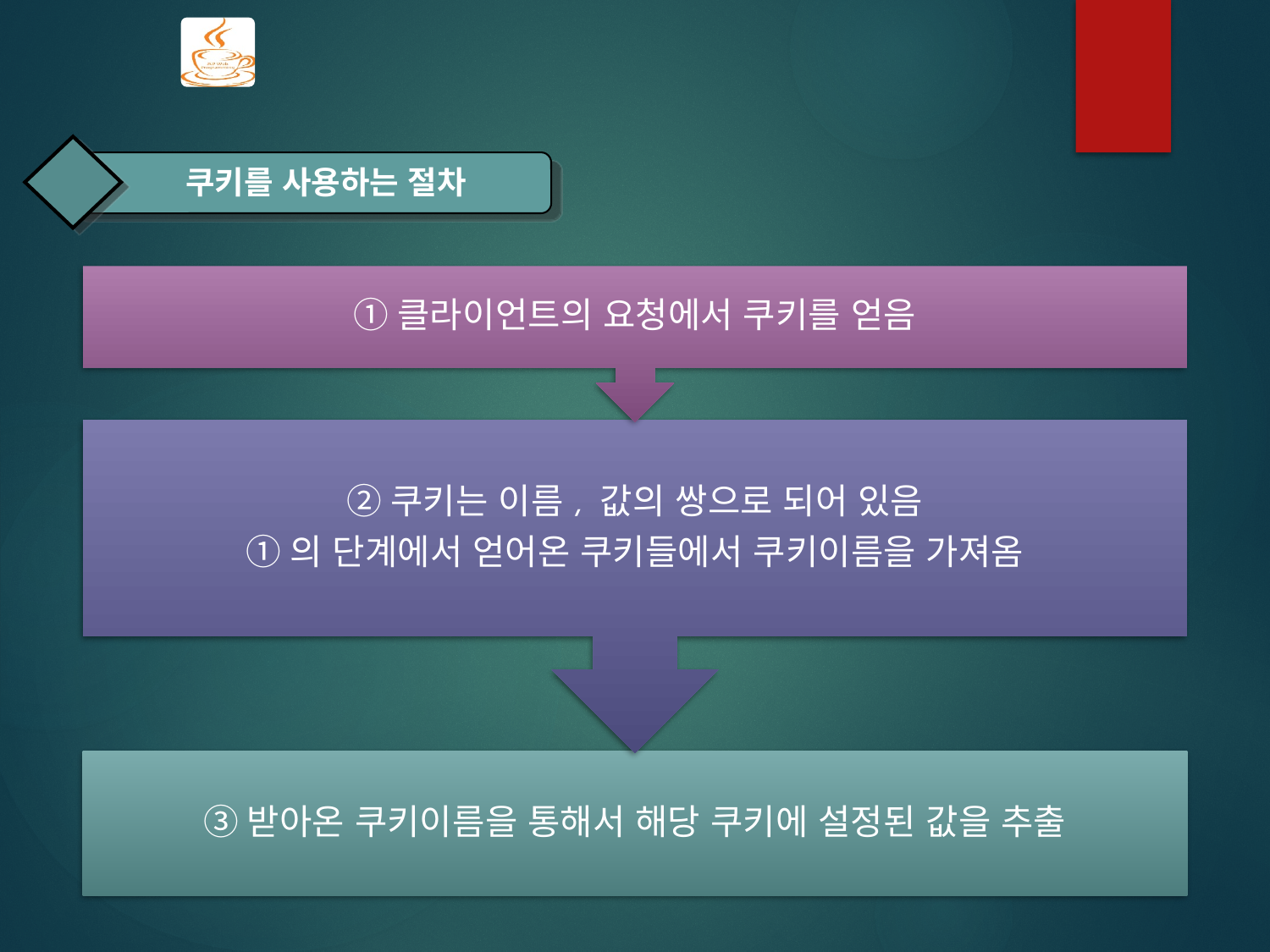

쿠키를 사용하는 절차
③받아온 쿠키이름을 통해서 해당 쿠키에 설정된 값을 추출
②쿠키는 이름, 값의 쌍으로 되어 있음
①의 단계에서 얻어온 쿠키들에서 쿠키이름을 가져옴
①클라이언트의 요청에서 쿠키를 얻음